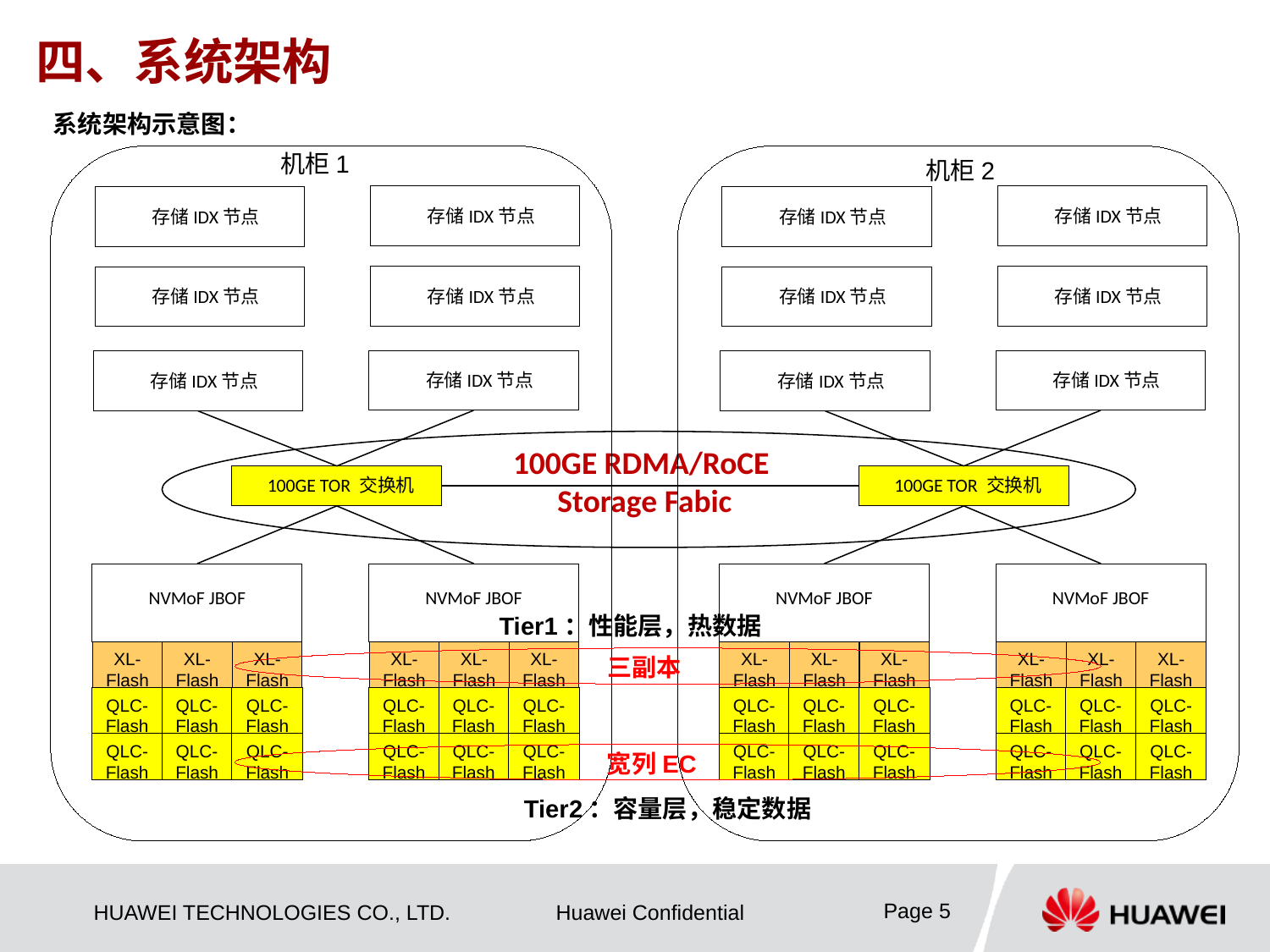

四、系统架构
系统架构示意图：
机柜1

存储IDX节点

存储IDX节点

存储IDX节点

存储IDX节点

存储IDX节点

存储IDX节点

100GE TOR 交换机

NVMoF JBOF
XL-Flash
XL-Flash
XL-Flash
QLC-Flash
QLC-Flash
QLC-Flash
QLC-Flash
QLC-Flash
QLC-Flash

NVMoF JBOF
XL-Flash
XL-Flash
XL-Flash
QLC-Flash
QLC-Flash
QLC-Flash
QLC-Flash
QLC-Flash
QLC-Flash

存储IDX节点

存储IDX节点

存储IDX节点

存储IDX节点

存储IDX节点

存储IDX节点

100GE TOR 交换机

NVMoF JBOF
XL-Flash
XL-Flash
XL-Flash
QLC-Flash
QLC-Flash
QLC-Flash
QLC-Flash
QLC-Flash
QLC-Flash

NVMoF JBOF
XL-Flash
XL-Flash
XL-Flash
QLC-Flash
QLC-Flash
QLC-Flash
QLC-Flash
QLC-Flash
QLC-Flash
机柜2

100GE RDMA/RoCE
Storage Fabic
Tier1：性能层，热数据
三副本

宽列EC

Tier2：容量层，稳定数据
Page 5